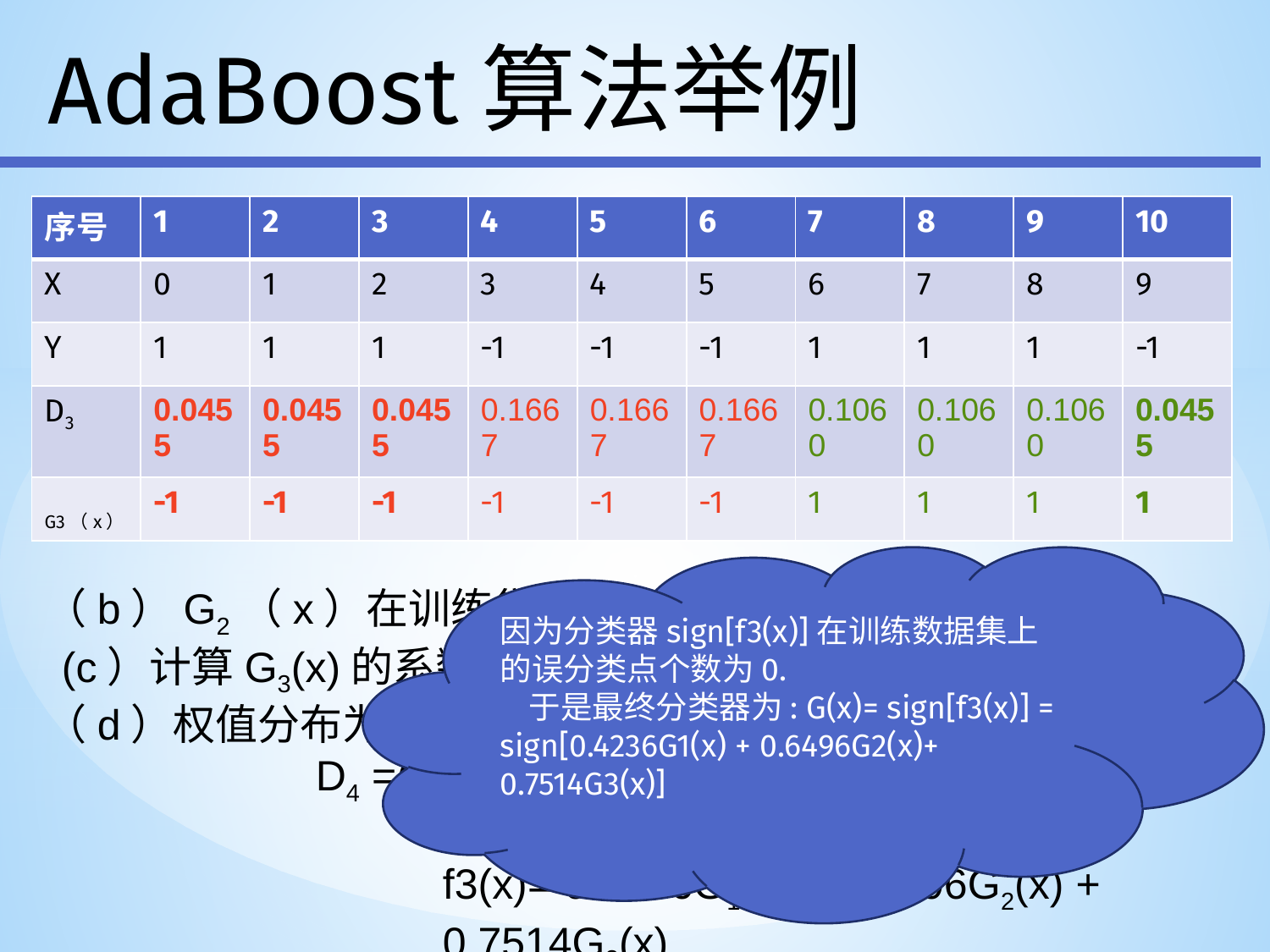

AdaBoost算法举例
| 序号 | 1 | 2 | 3 | 4 | 5 | 6 | 7 | 8 | 9 | 10 |
| --- | --- | --- | --- | --- | --- | --- | --- | --- | --- | --- |
| X | 0 | 1 | 2 | 3 | 4 | 5 | 6 | 7 | 8 | 9 |
| Y | 1 | 1 | 1 | -1 | -1 | -1 | 1 | 1 | 1 | -1 |
| D3 | 0.0455 | 0.0455 | 0.0455 | 0.1667 | 0.1667 | 0.1667 | 0.1060 | 0.1060 | 0.1060 | 0.0455 |
| G3（x） | -1 | -1 | -1 | -1 | -1 | -1 | 1 | 1 | 1 | 1 |
因为分类器sign[f3(x)]在训练数据集上的误分类点个数为0.
   于是最终分类器为: G(x)= sign[f3(x)] = sign[0.4236G1(x) + 0.6496G2(x)+ 0.7514G3(x)]

（b）G2（x）在训练集上的误差率为:e3= 0.1820
  (c）计算G3(x)的系数    a3= 0.7514
（d）权值分布为：
                                D4 =(0.125, 0.125, 0.125, 0.102, 0.102, 0.102,0.065,0.065,0.065,0.125)            f3(x)= 0.4236G1(x) + 0.6496G2(x) + 0.7514G3(x)